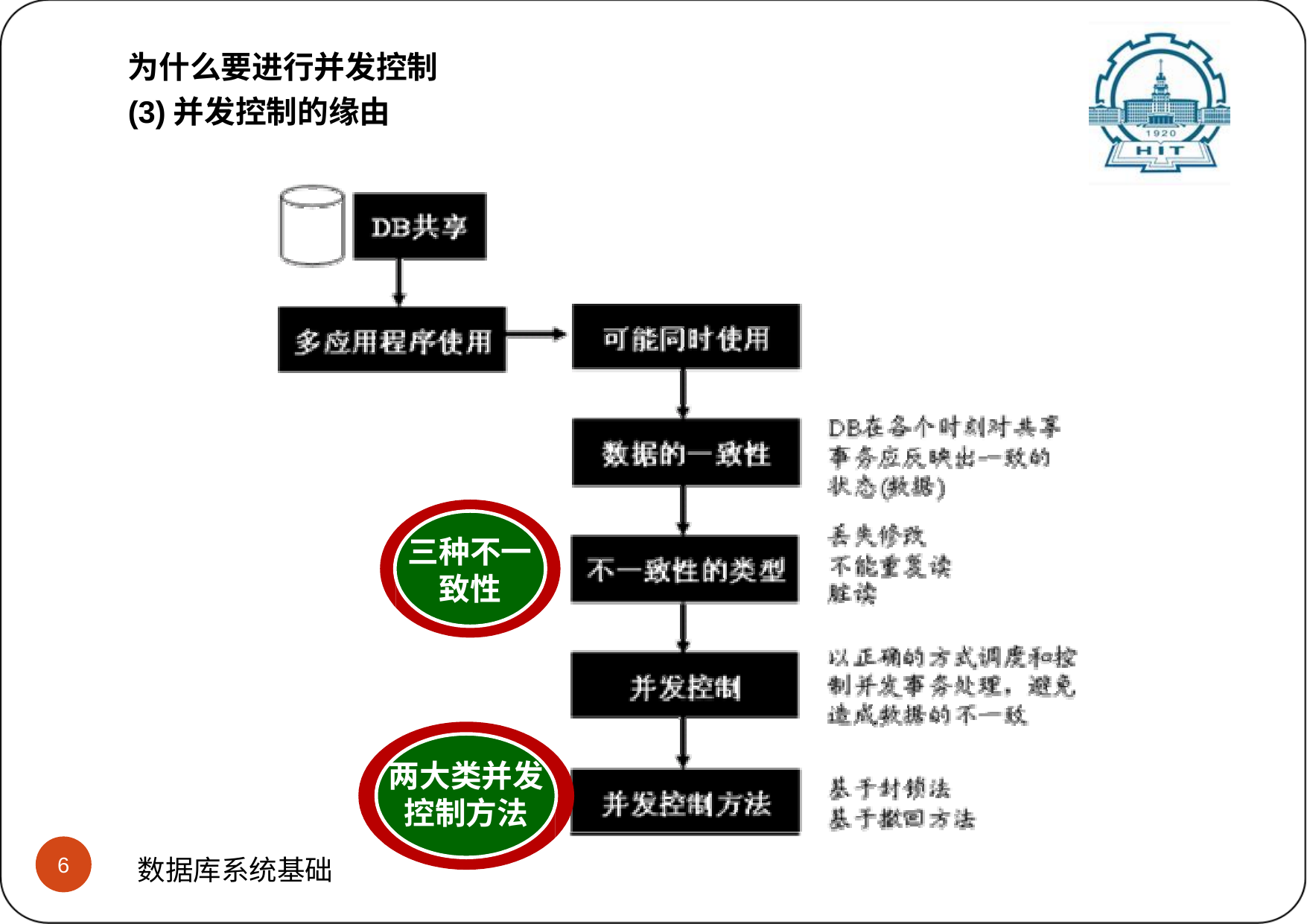

# 为什么要进行并发控制
(3)并发控制的缘由

三种不一 致性

两大类并发 控制方法